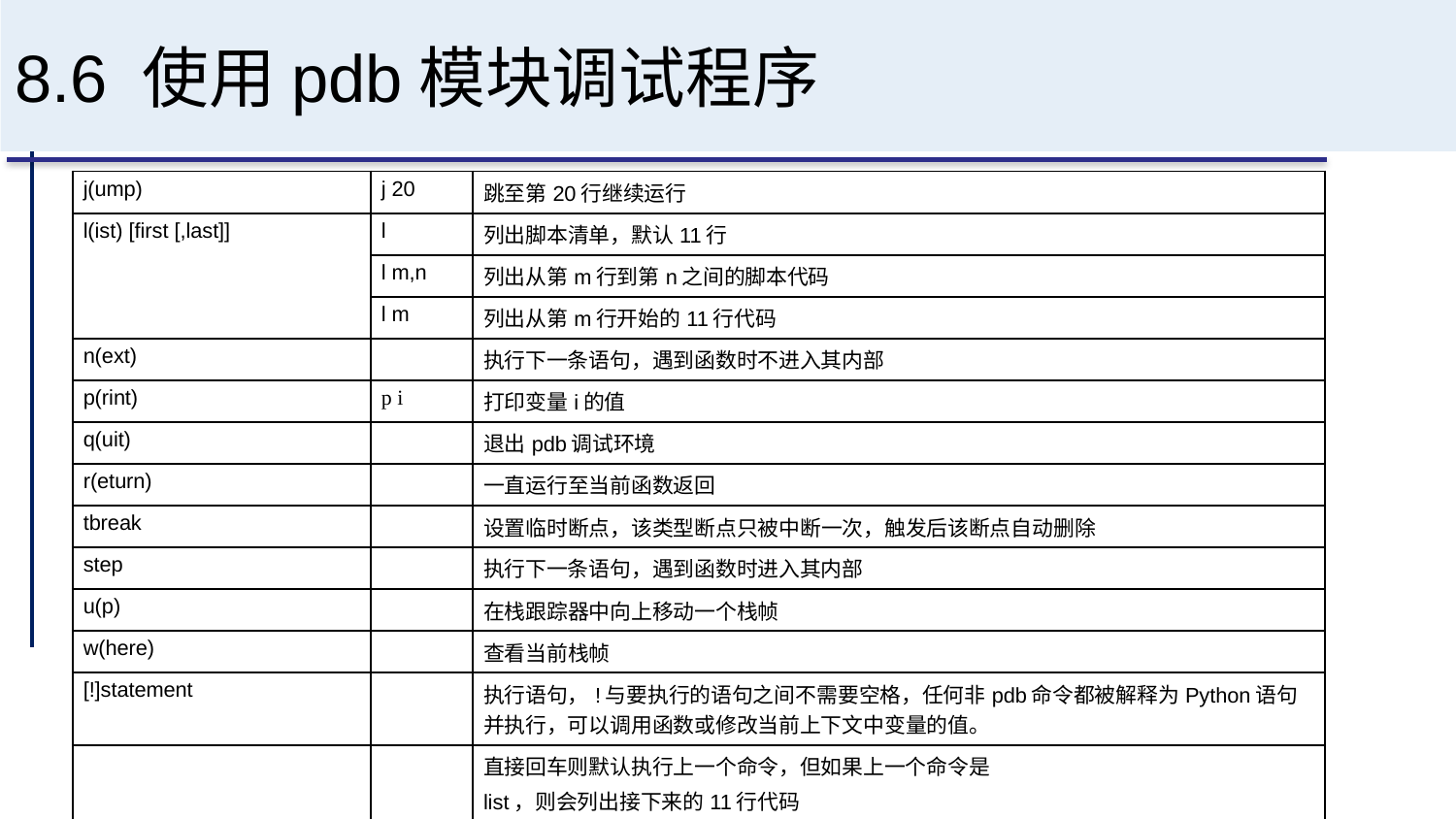

# 8.6 使用pdb模块调试程序
| j(ump) | j 20 | 跳至第20行继续运行 |
| --- | --- | --- |
| l(ist) [first [,last]] | l | 列出脚本清单，默认11行 |
|  | l m,n | 列出从第m行到第n之间的脚本代码 |
|  | l m | 列出从第m行开始的11行代码 |
| n(ext) |  | 执行下一条语句，遇到函数时不进入其内部 |
| p(rint) | p i | 打印变量i的值 |
| q(uit) |  | 退出pdb调试环境 |
| r(eturn) |  | 一直运行至当前函数返回 |
| tbreak |  | 设置临时断点，该类型断点只被中断一次，触发后该断点自动删除 |
| step |  | 执行下一条语句，遇到函数时进入其内部 |
| u(p) |  | 在栈跟踪器中向上移动一个栈帧 |
| w(here) |  | 查看当前栈帧 |
| [!]statement |  | 执行语句，!与要执行的语句之间不需要空格，任何非pdb命令都被解释为Python语句并执行，可以调用函数或修改当前上下文中变量的值。 |
|  |  | 直接回车则默认执行上一个命令，但如果上一个命令是 list，则会列出接下来的11行代码 |